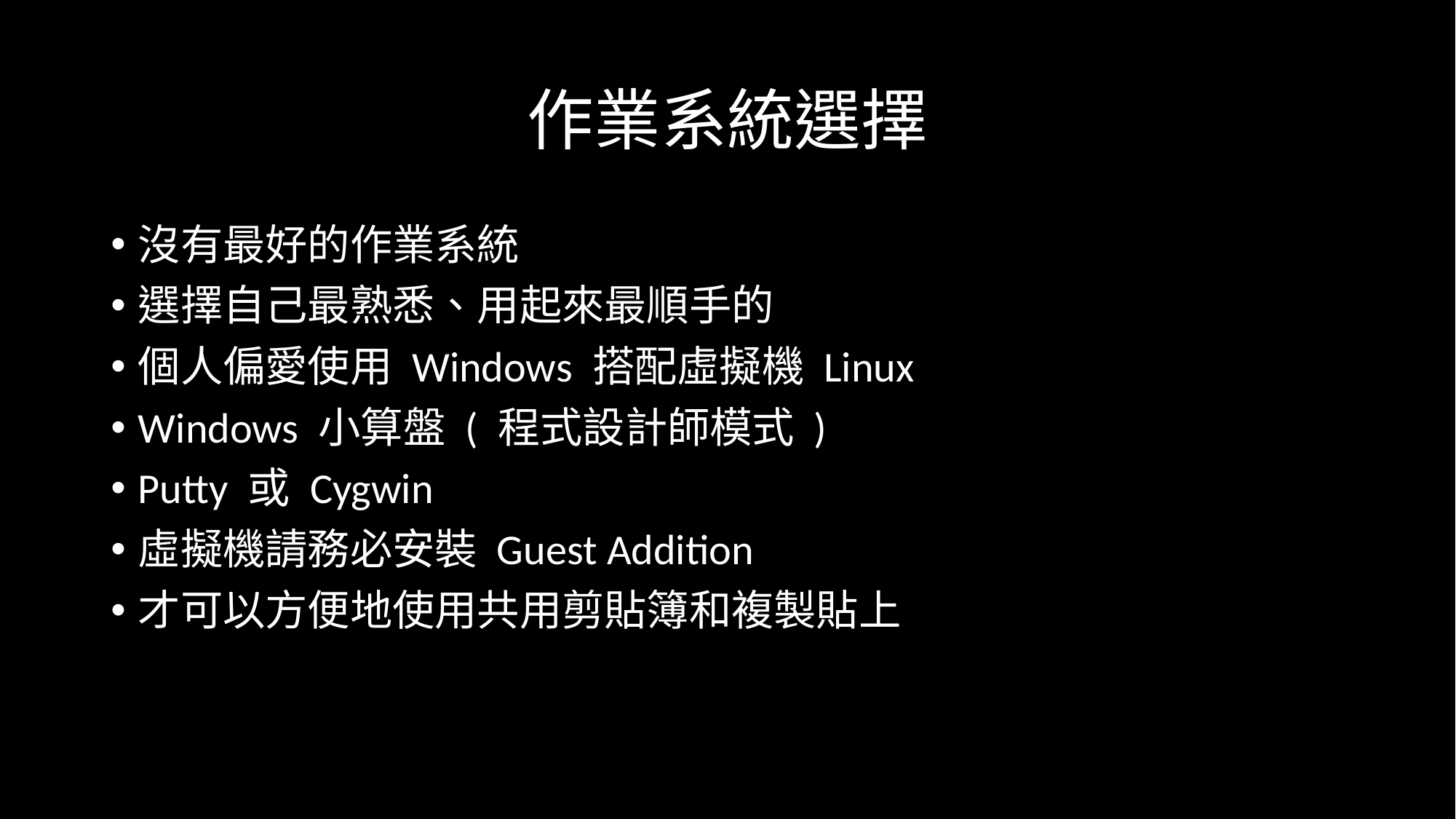

# 作業系統選擇
沒有最好的作業系統
選擇自己最熟悉、用起來最順手的
個人偏愛使用 Windows 搭配虛擬機 Linux
Windows 小算盤 ( 程式設計師模式 )
Putty 或 Cygwin
虛擬機請務必安裝 Guest Addition
才可以方便地使用共用剪貼簿和複製貼上